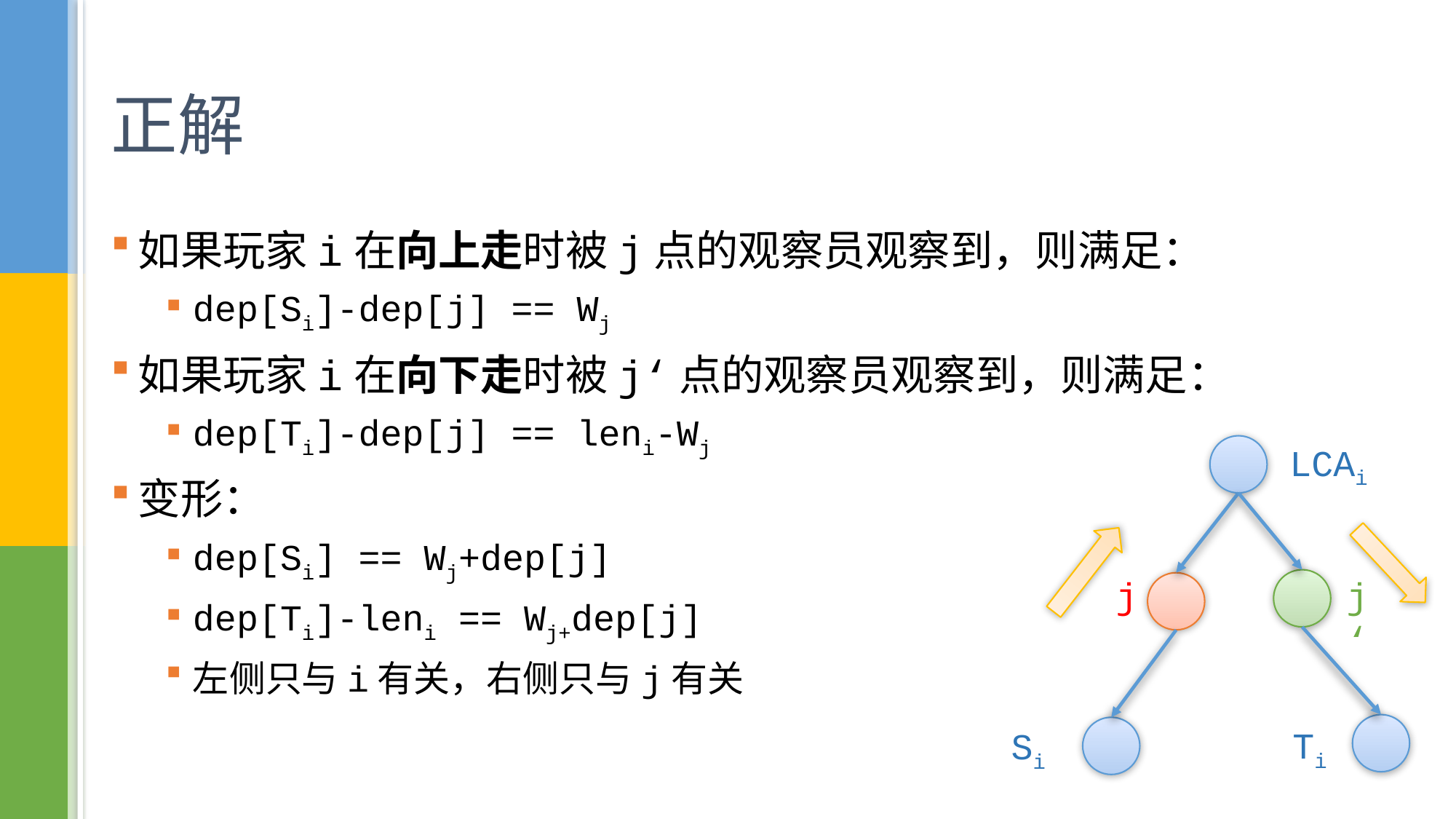

# 正解
如果玩家i在向上走时被j点的观察员观察到，则满足：
dep[Si]-dep[j] == Wj
如果玩家i在向下走时被j‘点的观察员观察到，则满足：
dep[Ti]-dep[j] == leni-Wj
变形：
dep[Si] == Wj+dep[j]
dep[Ti]-leni == Wj+dep[j]
左侧只与i有关，右侧只与j有关

LCAi

j‘
j

Ti
Si